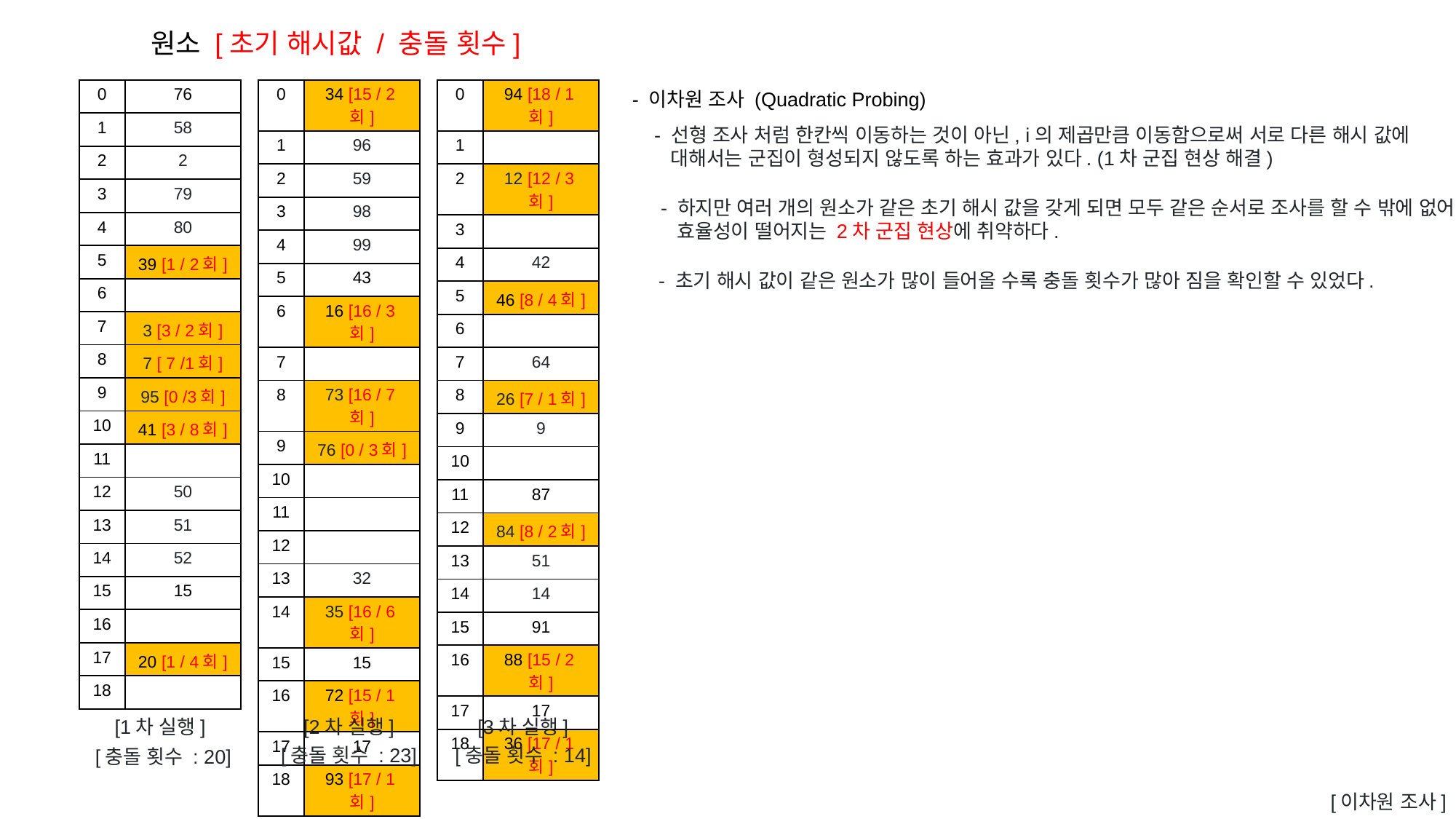

원소 [초기 해시값 / 충돌 횟수]
| 0 | 76 |
| --- | --- |
| 1 | 58 |
| 2 | 2 |
| 3 | 79 |
| 4 | 80 |
| 5 | 39 [1 / 2회] |
| 6 |  |
| 7 | 3 [3 / 2회] |
| 8 | 7 [ 7 /1회] |
| 9 | 95 [0 /3회] |
| 10 | 41 [3 / 8회] |
| 11 |  |
| 12 | 50 |
| 13 | 51 |
| 14 | 52 |
| 15 | 15 |
| 16 |  |
| 17 | 20 [1 / 4회] |
| 18 |  |
| 0 | 34 [15 / 2회] |
| --- | --- |
| 1 | 96 |
| 2 | 59 |
| 3 | 98 |
| 4 | 99 |
| 5 | 43 |
| 6 | 16 [16 / 3회] |
| 7 |  |
| 8 | 73 [16 / 7회] |
| 9 | 76 [0 / 3회] |
| 10 |  |
| 11 |  |
| 12 |  |
| 13 | 32 |
| 14 | 35 [16 / 6회] |
| 15 | 15 |
| 16 | 72 [15 / 1회] |
| 17 | 17 |
| 18 | 93 [17 / 1회] |
| 0 | 94 [18 / 1회] |
| --- | --- |
| 1 |  |
| 2 | 12 [12 / 3회] |
| 3 |  |
| 4 | 42 |
| 5 | 46 [8 / 4회] |
| 6 |  |
| 7 | 64 |
| 8 | 26 [7 / 1회] |
| 9 | 9 |
| 10 |  |
| 11 | 87 |
| 12 | 84 [8 / 2회] |
| 13 | 51 |
| 14 | 14 |
| 15 | 91 |
| 16 | 88 [15 / 2회] |
| 17 | 17 |
| 18 | 36 [17 / 1회] |
- 이차원 조사 (Quadratic Probing)
- 선형 조사 처럼 한칸씩 이동하는 것이 아닌, i의 제곱만큼 이동함으로써 서로 다른 해시 값에
   대해서는 군집이 형성되지 않도록 하는 효과가 있다. (1차 군집 현상 해결)
- 하지만 여러 개의 원소가 같은 초기 해시 값을 갖게 되면 모두 같은 순서로 조사를 할 수 밖에 없어
   효율성이 떨어지는 2차 군집 현상에 취약하다.
- 초기 해시 값이 같은 원소가 많이 들어올 수록 충돌 횟수가 많아 짐을 확인할 수 있었다.
[1차 실행]
[2차 실행]
[3차 실행]
[충돌 횟수 : 23]
[충돌 횟수 : 14]
[충돌 횟수 : 20]
[이차원 조사]